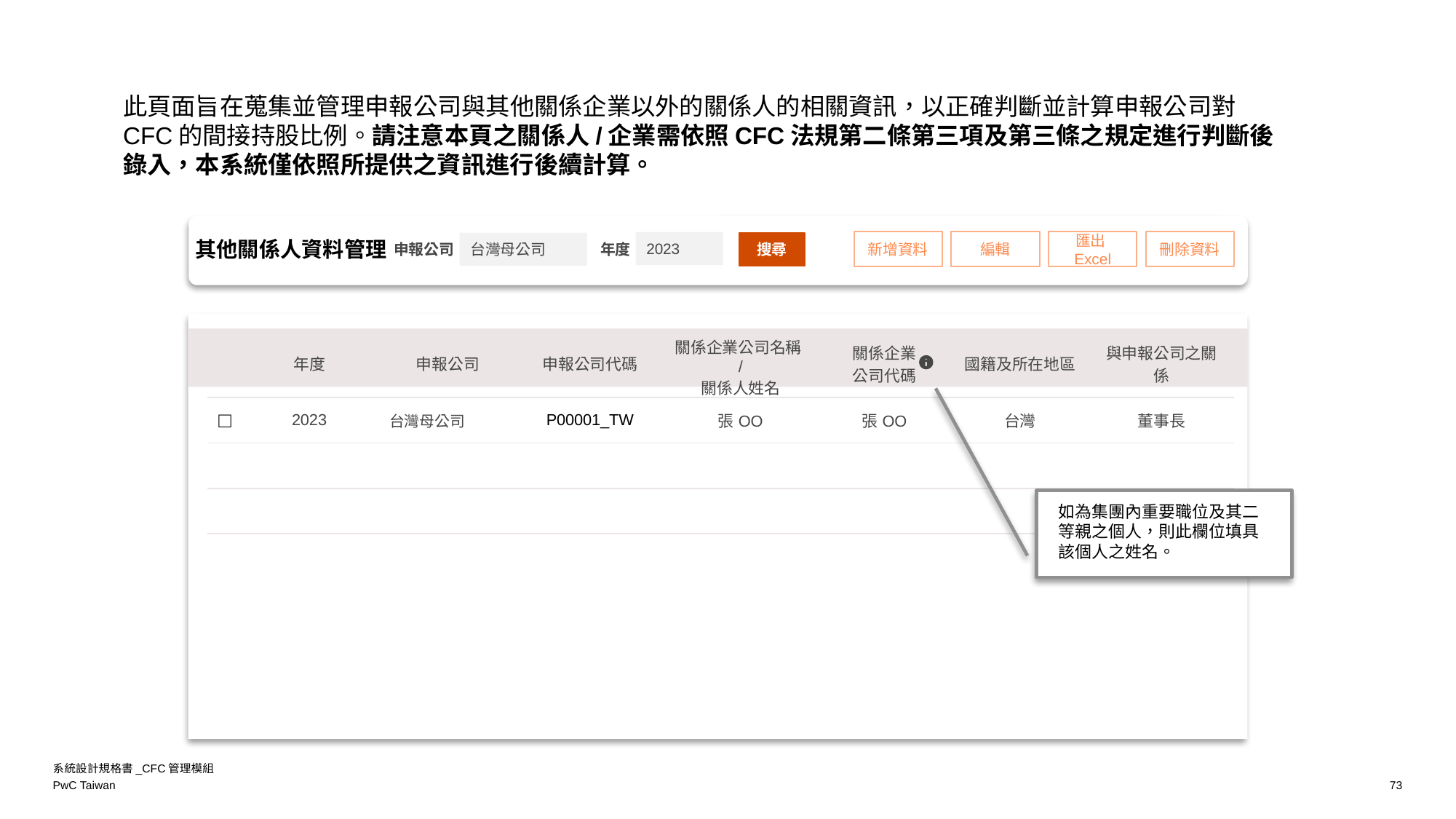

此頁面旨在蒐集並管理申報公司與其他關係企業以外的關係人的相關資訊，以正確判斷並計算申報公司對CFC的間接持股比例。請注意本頁之關係人/企業需依照CFC法規第二條第三項及第三條之規定進行判斷後錄入，本系統僅依照所提供之資訊進行後續計算。

新增資料
編輯
匯出Excel
刪除資料
2023
台灣母公司
搜尋
其他關係人資料管理
年度
申報公司

|  | 年度 | 申報公司 | 申報公司代碼 | 關係企業公司名稱/ 關係人姓名 | 關係企業 公司代碼 | 國籍及所在地區 | 與申報公司之關係 |
| --- | --- | --- | --- | --- | --- | --- | --- |
| □ | 2023 | 台灣母公司 | P00001\_TW | 張OO | 張OO | 台灣 | 董事長 |
|  |  |  |  |  |  |  |  |
|  |  |  |  |  |  |  |  |

如為集團內重要職位及其二等親之個人，則此欄位填具該個人之姓名。
系統設計規格書_CFC管理模組
73